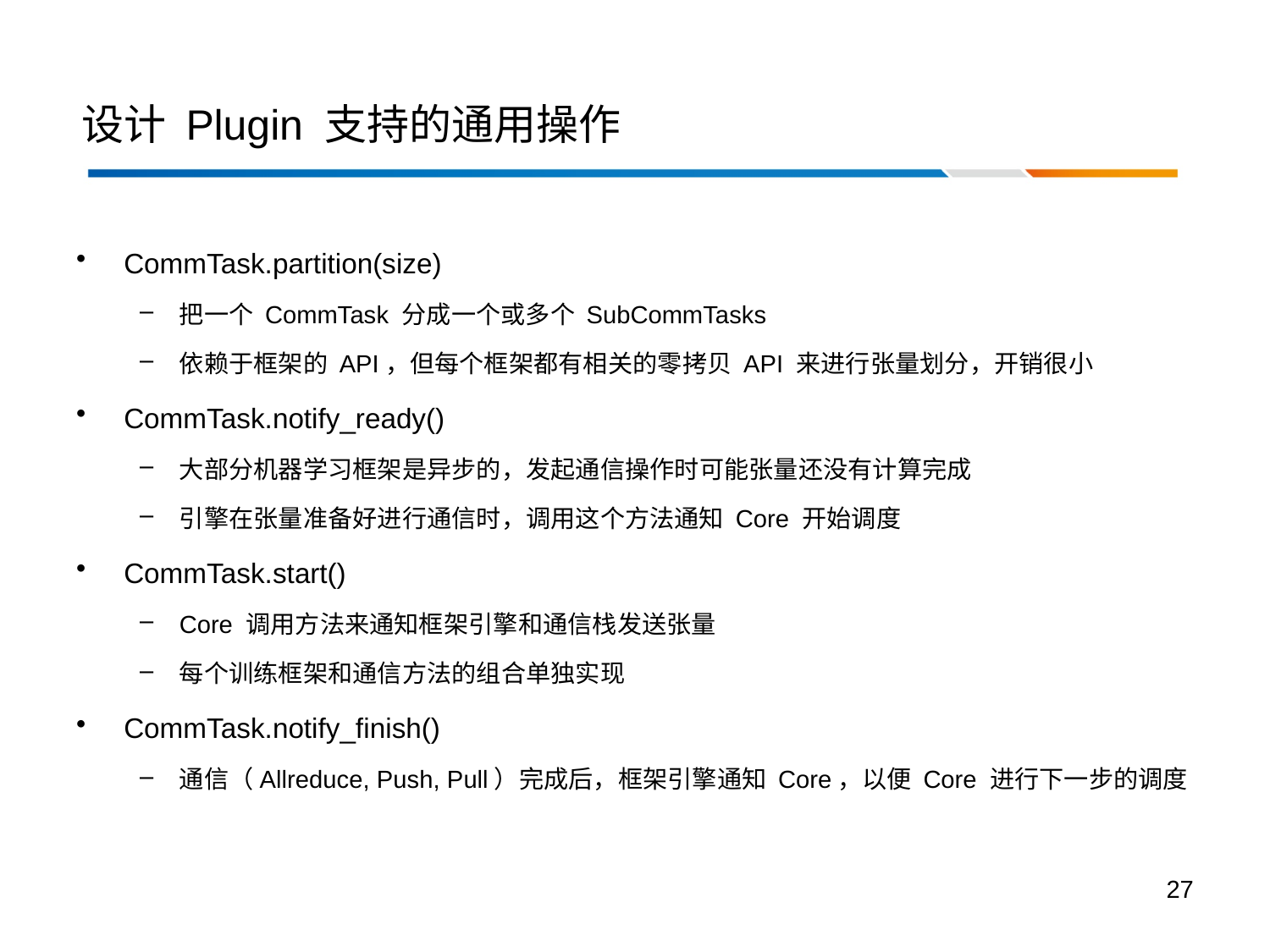

# 设计 Plugin 支持的通用操作
CommTask.partition(size)
把一个 CommTask 分成一个或多个 SubCommTasks
依赖于框架的 API，但每个框架都有相关的零拷贝 API 来进行张量划分，开销很小
CommTask.notify_ready()
大部分机器学习框架是异步的，发起通信操作时可能张量还没有计算完成
引擎在张量准备好进行通信时，调用这个方法通知 Core 开始调度
CommTask.start()
Core 调用方法来通知框架引擎和通信栈发送张量
每个训练框架和通信方法的组合单独实现
CommTask.notify_finish()
通信（Allreduce, Push, Pull）完成后，框架引擎通知 Core，以便 Core 进行下一步的调度
27